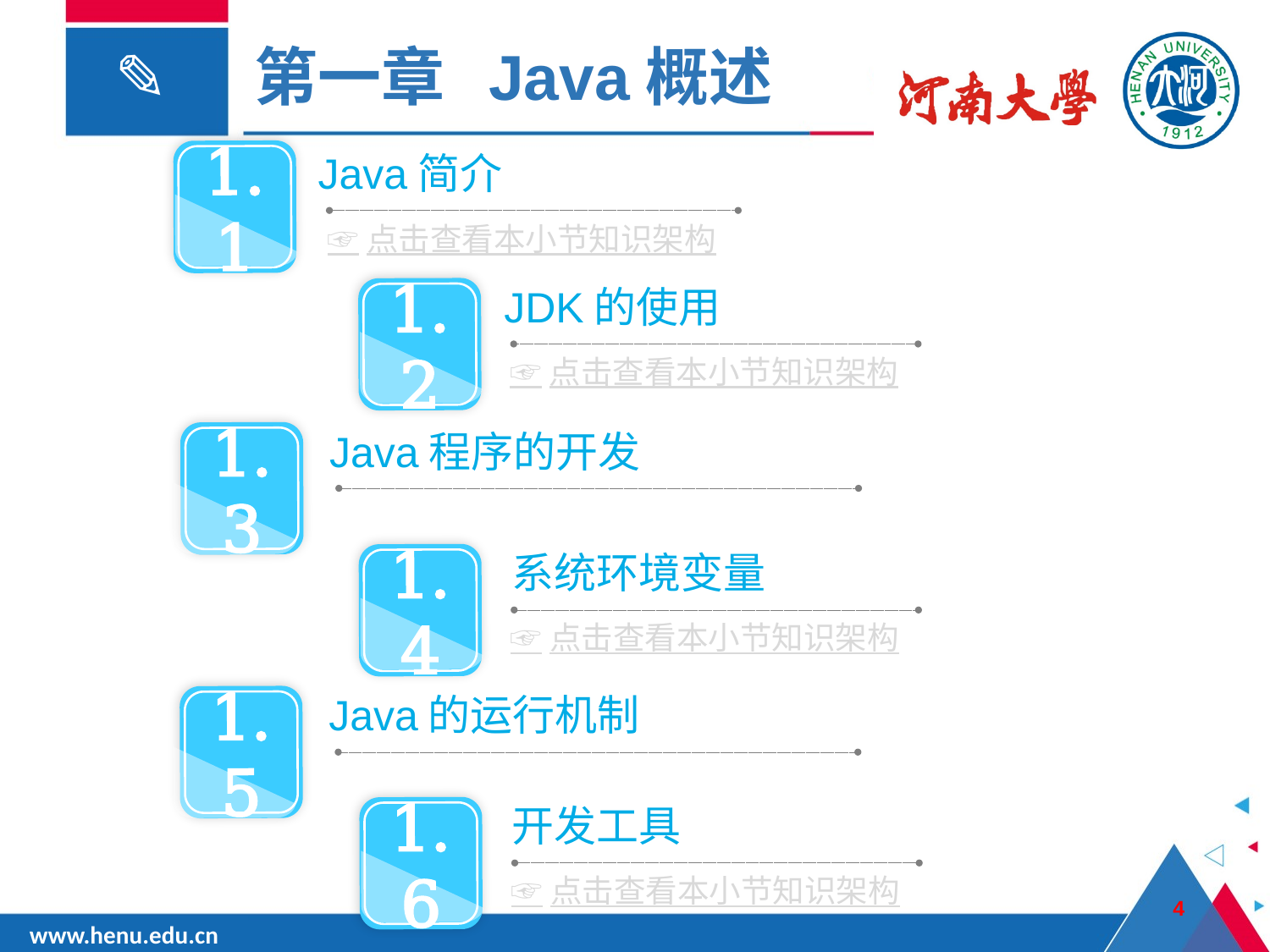

第一章  Java概述
1.1

Java简介
☞点击查看本小节知识架构
JDK的使用
1.2

☞点击查看本小节知识架构
Java程序的开发
1.3

系统环境变量
1.4

☞点击查看本小节知识架构
Java的运行机制
1.5

开发工具
1.6

☞点击查看本小节知识架构
4